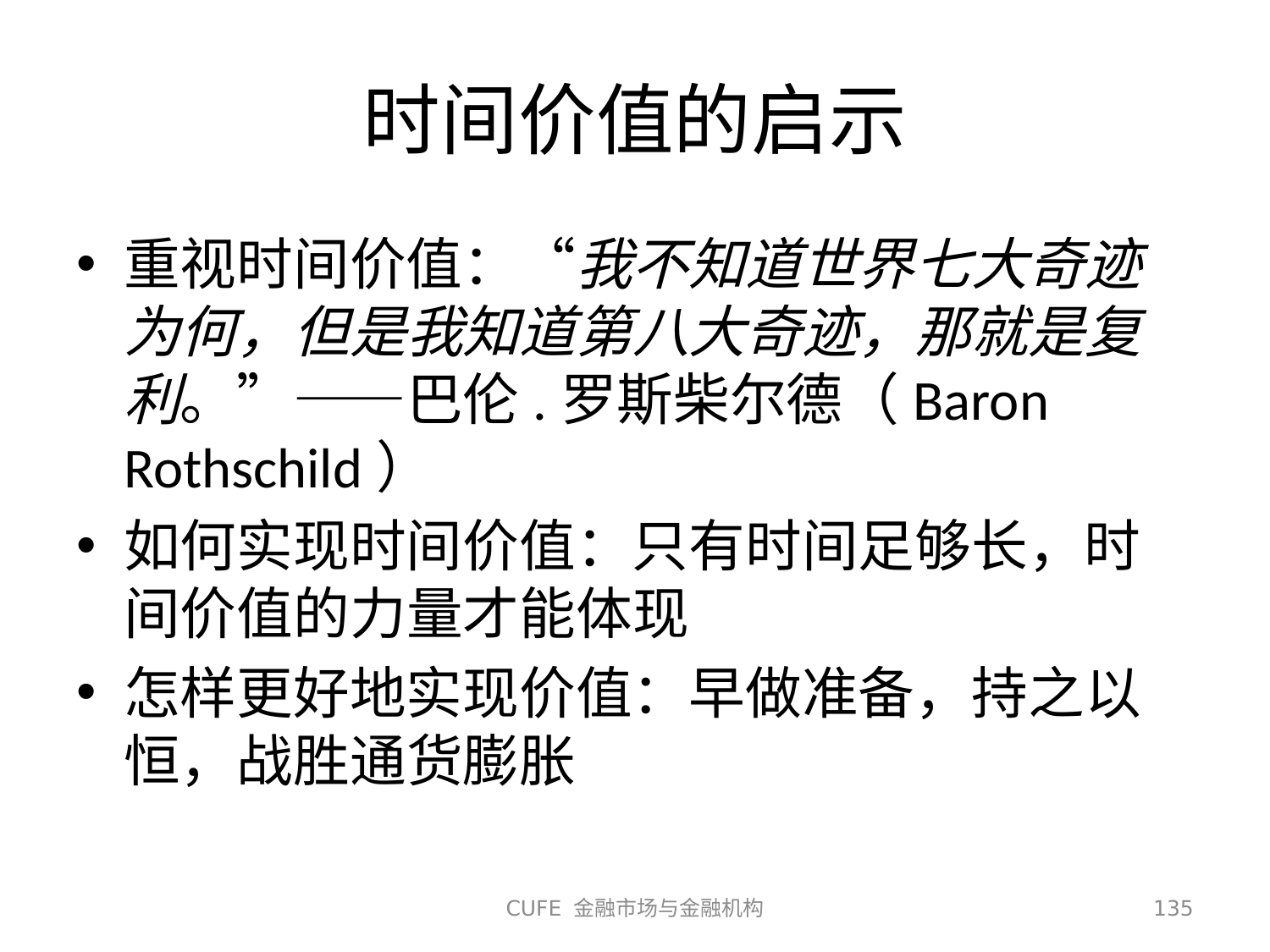

# 时间价值的启示
重视时间价值：“我不知道世界七大奇迹为何，但是我知道第八大奇迹，那就是复利。”——巴伦.罗斯柴尔德（Baron Rothschild）
如何实现时间价值：只有时间足够长，时间价值的力量才能体现
怎样更好地实现价值：早做准备，持之以恒，战胜通货膨胀
CUFE 金融市场与金融机构
135